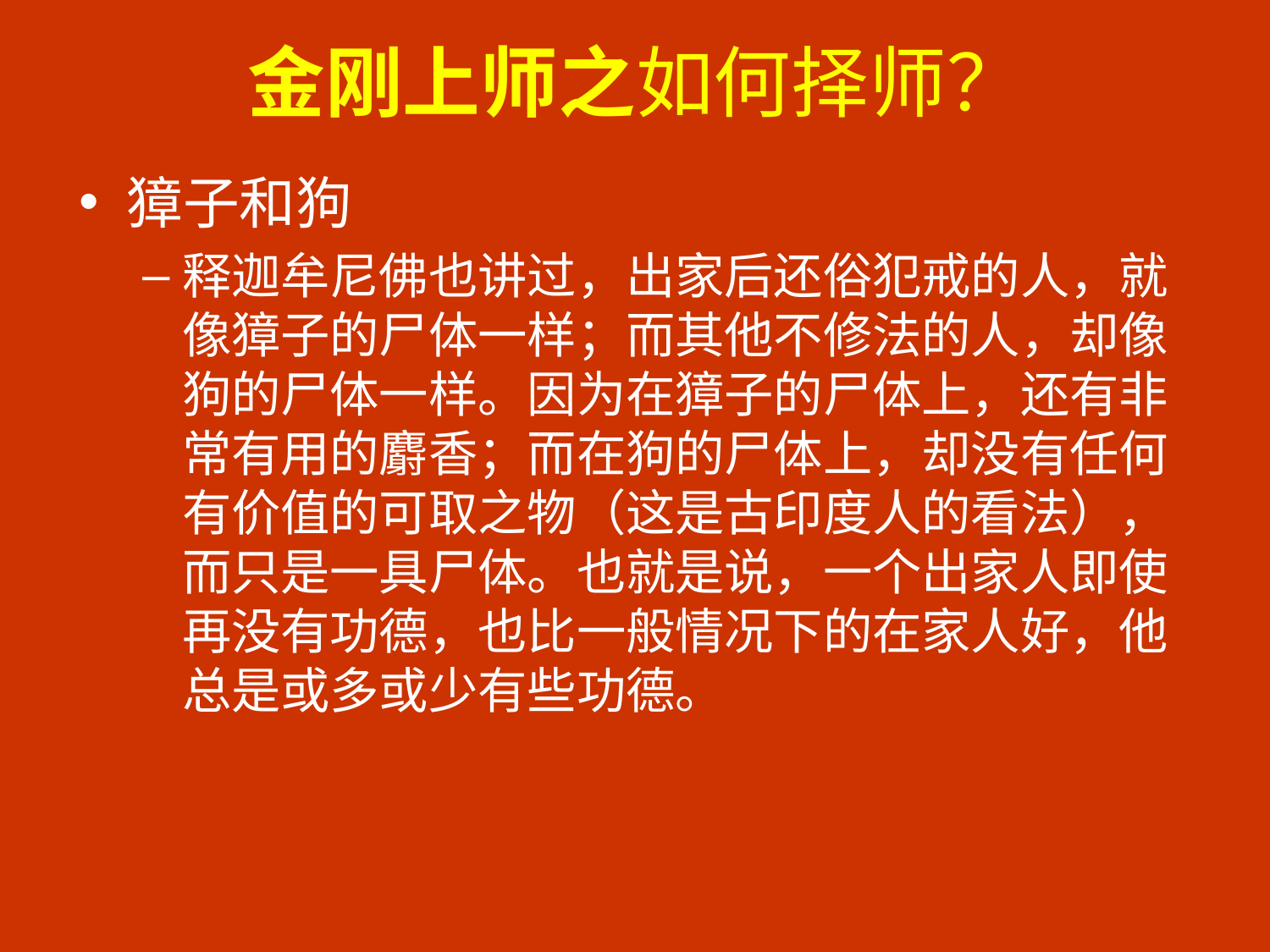

# 金刚上师之如何择师？
獐子和狗
释迦牟尼佛也讲过，出家后还俗犯戒的人，就像獐子的尸体一样；而其他不修法的人，却像狗的尸体一样。因为在獐子的尸体上，还有非常有用的麝香；而在狗的尸体上，却没有任何有价值的可取之物（这是古印度人的看法），而只是一具尸体。也就是说，一个出家人即使再没有功德，也比一般情况下的在家人好，他总是或多或少有些功德。